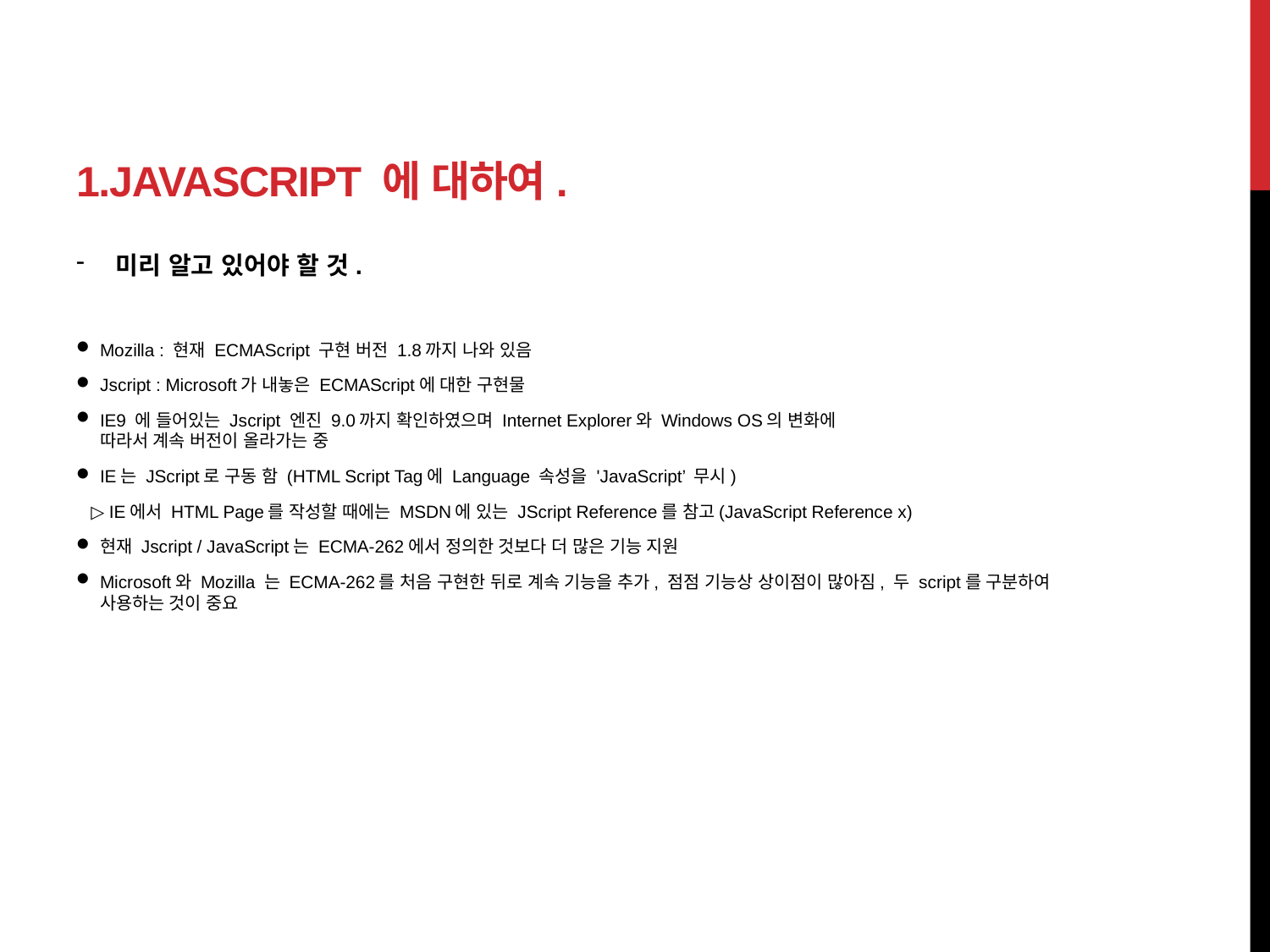

# 1.JavaScript 에 대하여.
미리 알고 있어야 할 것.

Mozilla : 현재 ECMAScript 구현 버전 1.8까지 나와 있음
Jscript : Microsoft가 내놓은 ECMAScript에 대한 구현물
IE9 에 들어있는 Jscript 엔진 9.0까지 확인하였으며 Internet Explorer와 Windows OS의 변화에
따라서 계속 버전이 올라가는 중
IE는 JScript로 구동 함 (HTML Script Tag에 Language 속성을 'JavaScript’ 무시)
   ▷ IE에서 HTML Page를 작성할 때에는 MSDN에 있는 JScript Reference를 참고(JavaScript Reference x)
현재 Jscript / JavaScript는 ECMA-262에서 정의한 것보다 더 많은 기능 지원
Microsoft와 Mozilla 는 ECMA-262를 처음 구현한 뒤로 계속 기능을 추가, 점점 기능상 상이점이 많아짐, 두 script를 구분하여 사용하는 것이 중요